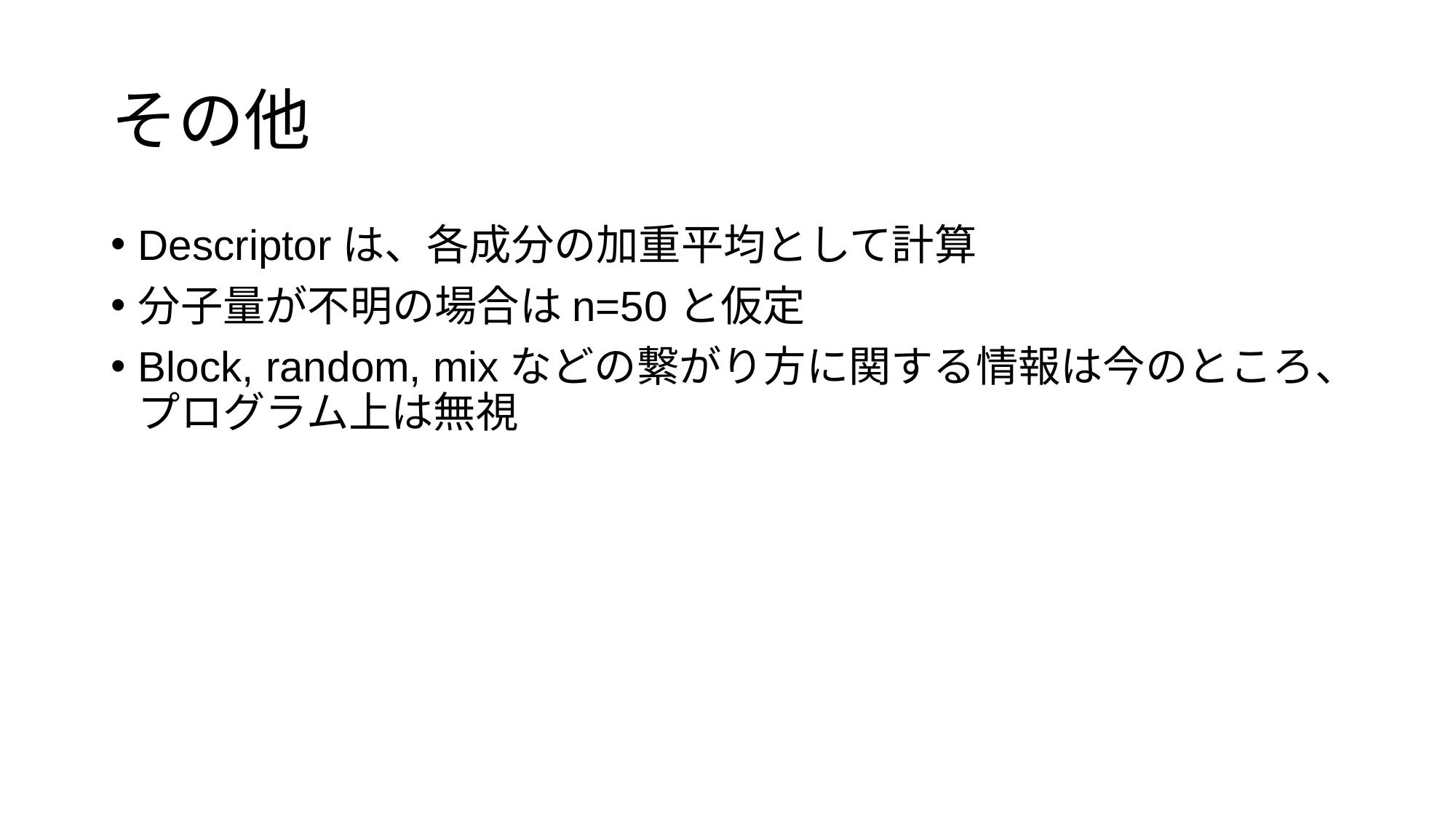

# その他
Descriptorは、各成分の加重平均として計算
分子量が不明の場合はn=50と仮定
Block, random, mixなどの繋がり方に関する情報は今のところ、プログラム上は無視